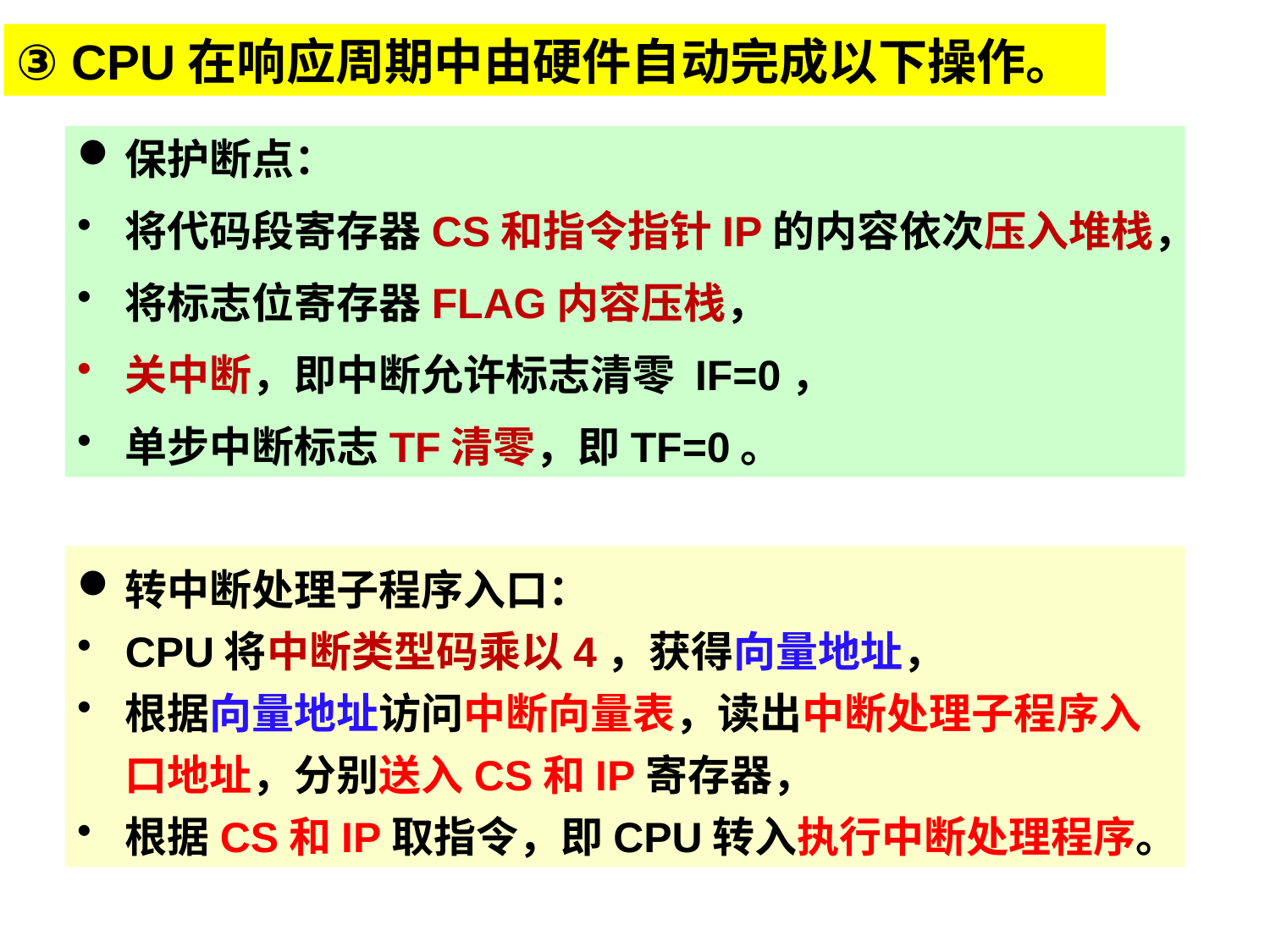

③ CPU在响应周期中由硬件自动完成以下操作。
保护断点：
将代码段寄存器CS和指令指针IP的内容依次压入堆栈，
将标志位寄存器FLAG内容压栈，
关中断，即中断允许标志清零 IF=0，
单步中断标志TF清零，即TF=0。
转中断处理子程序入口：
CPU将中断类型码乘以4，获得向量地址，
根据向量地址访问中断向量表，读出中断处理子程序入口地址，分别送入CS和IP寄存器，
根据CS和IP取指令，即CPU转入执行中断处理程序。
50